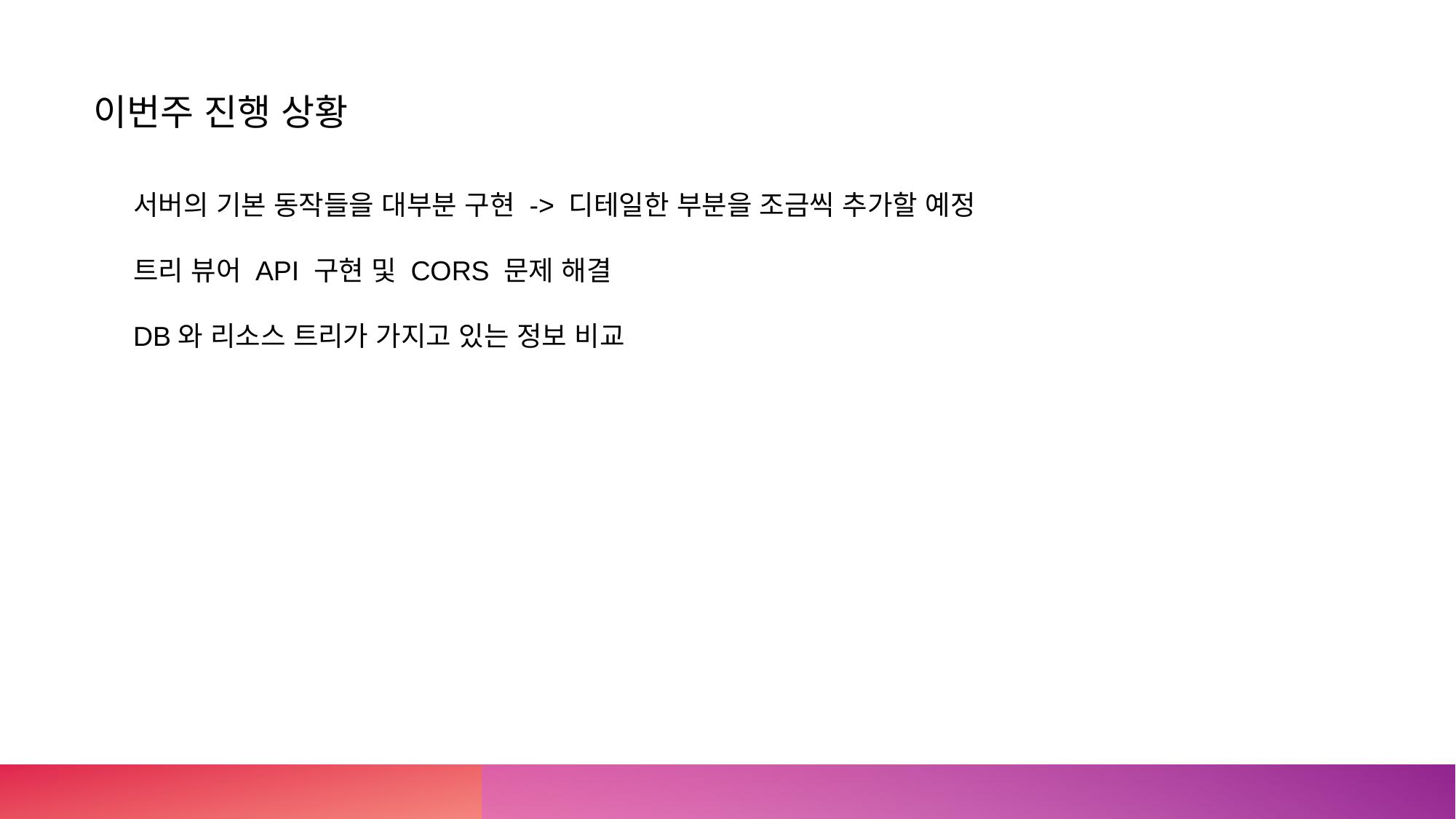

이번주 진행 상황
서버의 기본 동작들을 대부분 구현 -> 디테일한 부분을 조금씩 추가할 예정

트리 뷰어 API 구현 및 CORS 문제 해결

DB와 리소스 트리가 가지고 있는 정보 비교